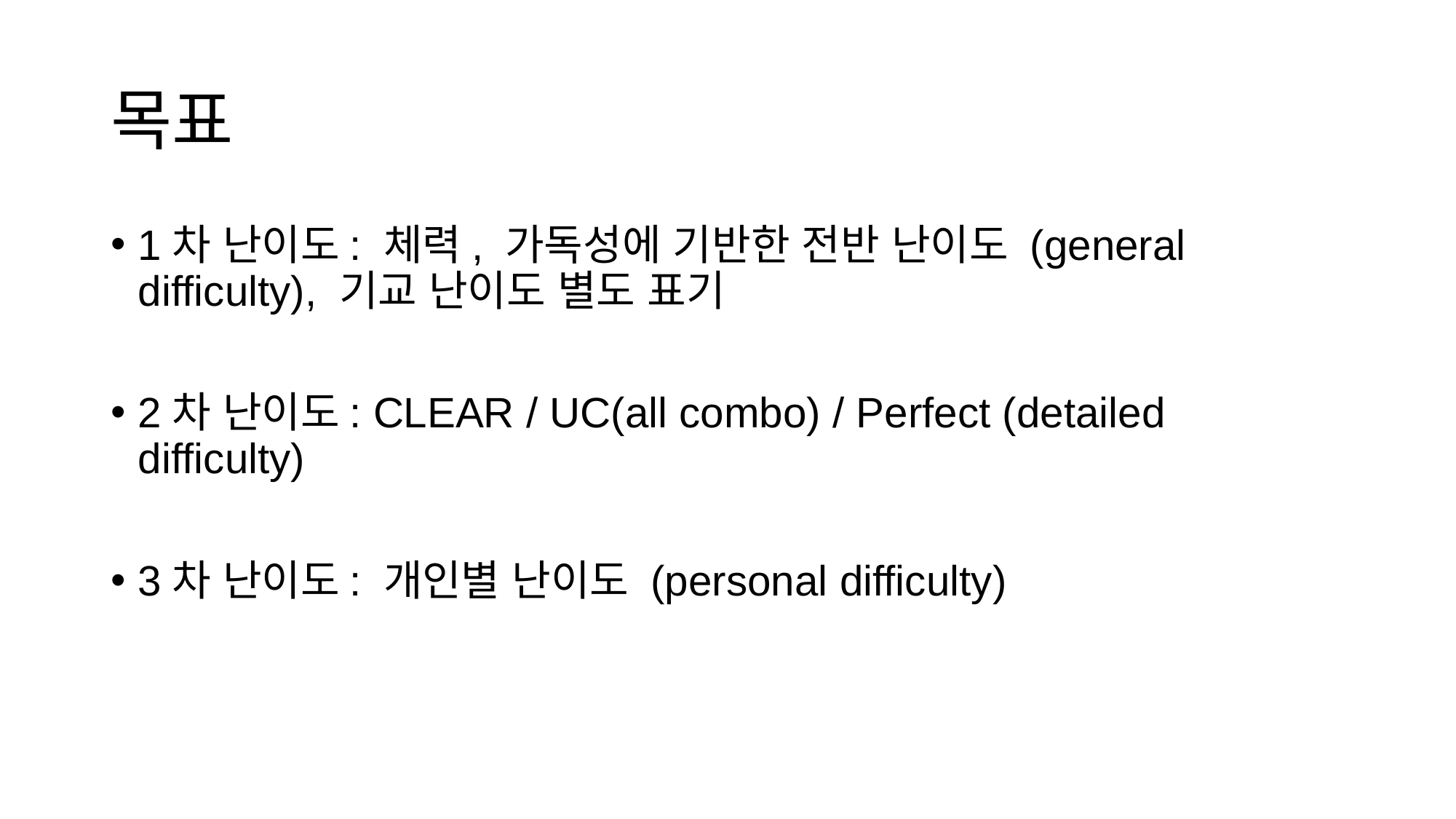

# 목표
1차 난이도: 체력, 가독성에 기반한 전반 난이도 (general difficulty), 기교 난이도 별도 표기

2차 난이도: CLEAR / UC(all combo) / Perfect (detailed difficulty)

3차 난이도: 개인별 난이도 (personal difficulty)